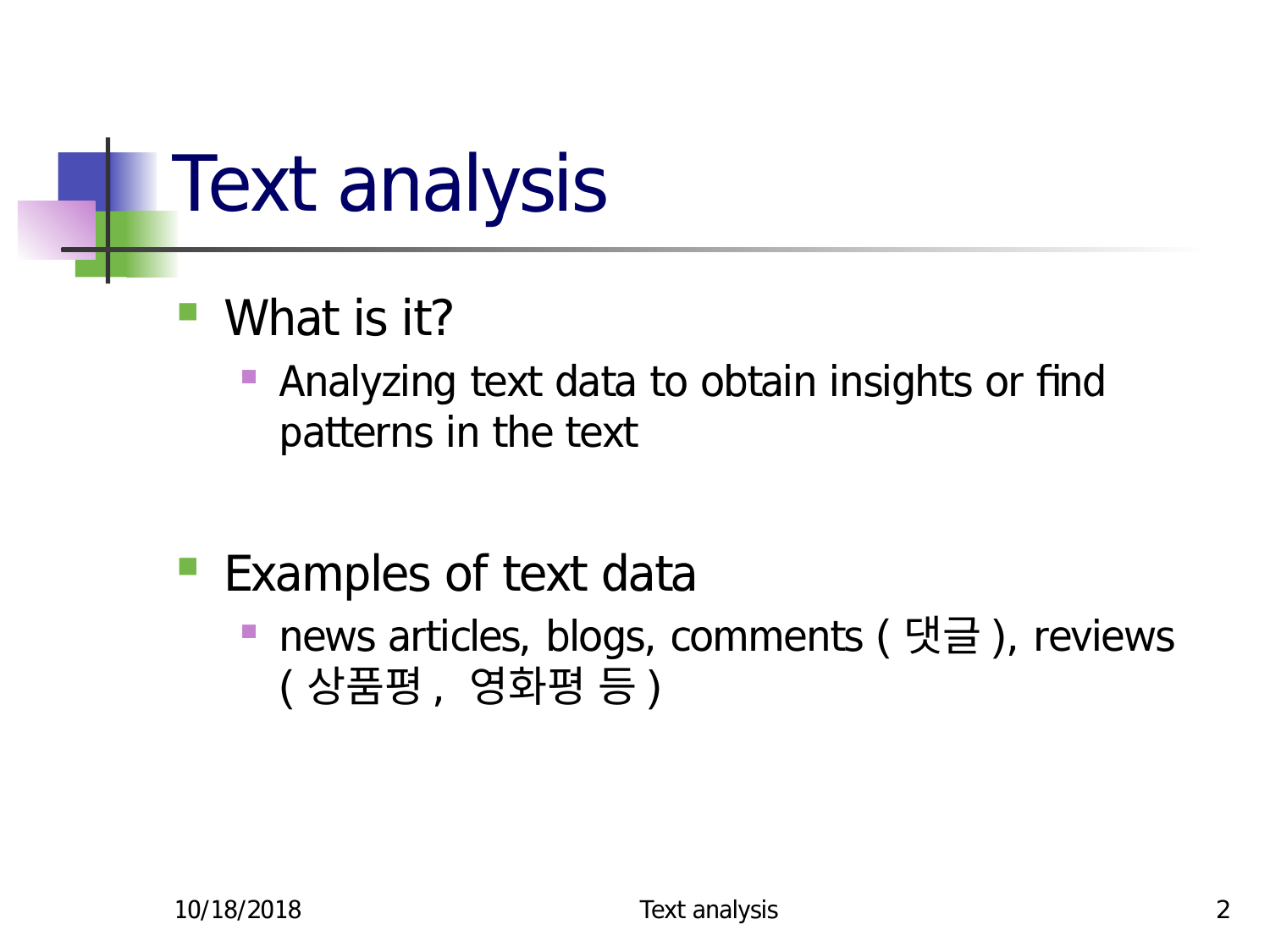

# Text analysis
What is it?
Analyzing text data to obtain insights or find patterns in the text

Examples of text data
news articles, blogs, comments (댓글), reviews (상품평, 영화평 등)
10/18/2018
Text analysis
2